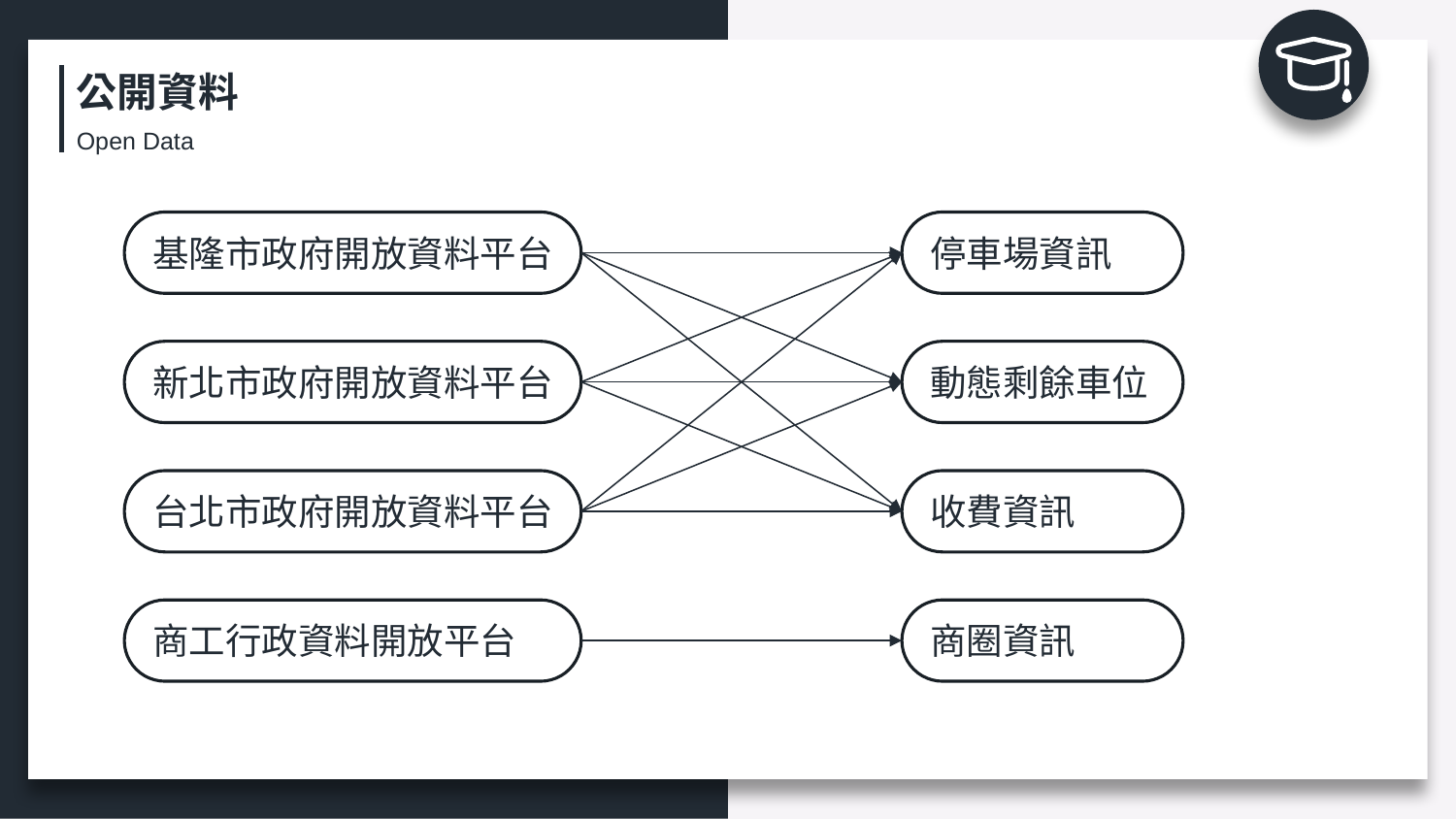

公開資料
Open Data

基隆市政府開放資料平台
停車場資訊

新北市政府開放資料平台
動態剩餘車位

台北市政府開放資料平台
收費資訊

商工行政資料開放平台
商圈資訊